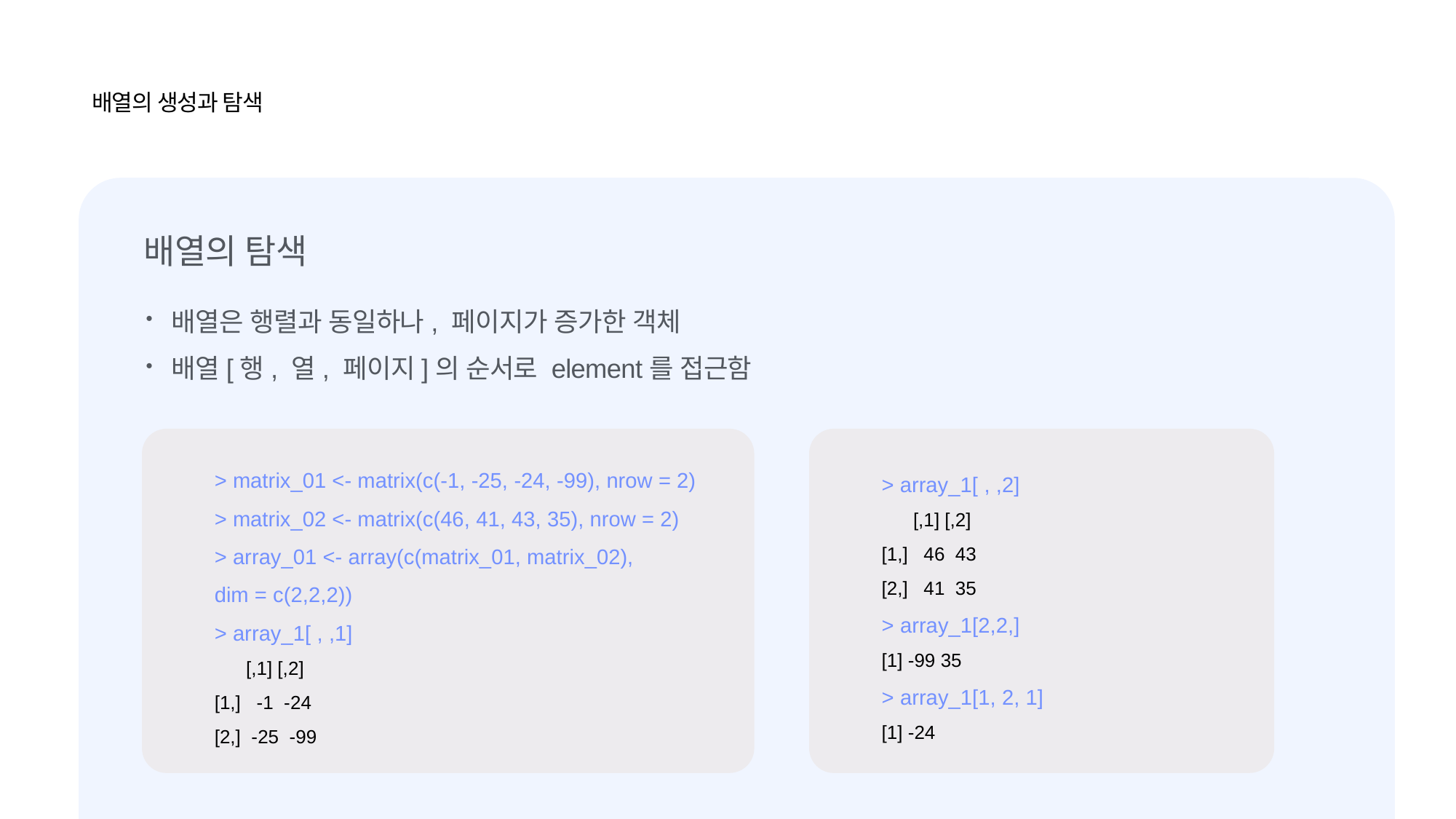

배열의 생성과 탐색

배열의 탐색
배열은 행렬과 동일하나, 페이지가 증가한 객체
배열[행, 열, 페이지]의 순서로 element를 접근함
> matrix_01 <- matrix(c(-1, -25, -24, -99), nrow = 2)
> matrix_02 <- matrix(c(46, 41, 43, 35), nrow = 2)
> array_01 <- array(c(matrix_01, matrix_02),
dim = c(2,2,2))
> array_1[ , ,1]
      [,1] [,2]
[1,]   -1  -24
[2,]  -25  -99
> array_1[ , ,2]
      [,1] [,2]
[1,]   46  43
[2,]   41  35
> array_1[2,2,]
[1] -99 35
> array_1[1, 2, 1]
[1] -24